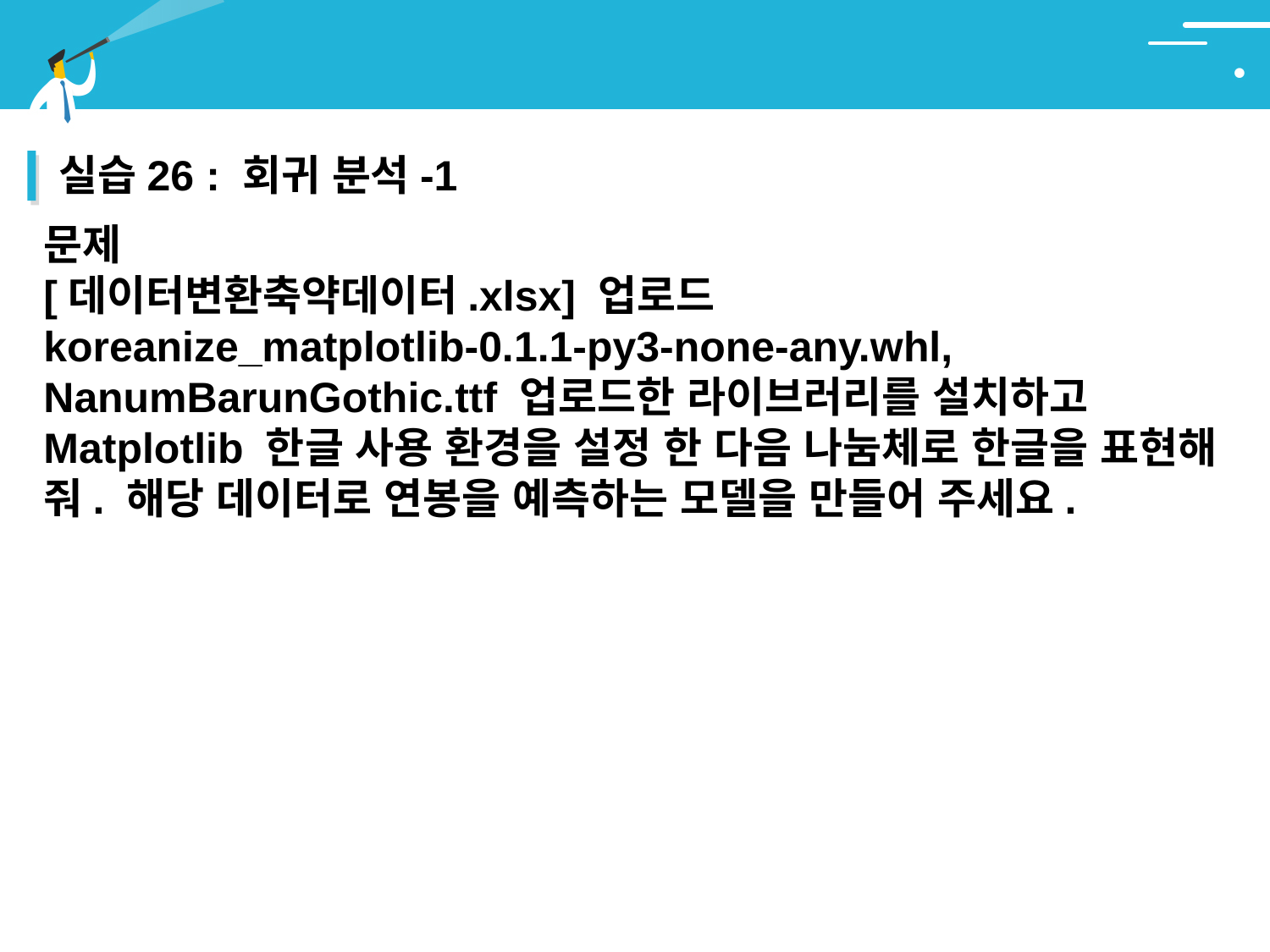

# 8. 실습
실습26 : 회귀 분석-1

문제
[데이터변환축약데이터.xlsx] 업로드
koreanize_matplotlib-0.1.1-py3-none-any.whl, NanumBarunGothic.ttf 업로드한 라이브러리를 설치하고 Matplotlib 한글 사용 환경을 설정 한 다음 나눔체로 한글을 표현해 줘. 해당 데이터로 연봉을 예측하는 모델을 만들어 주세요.